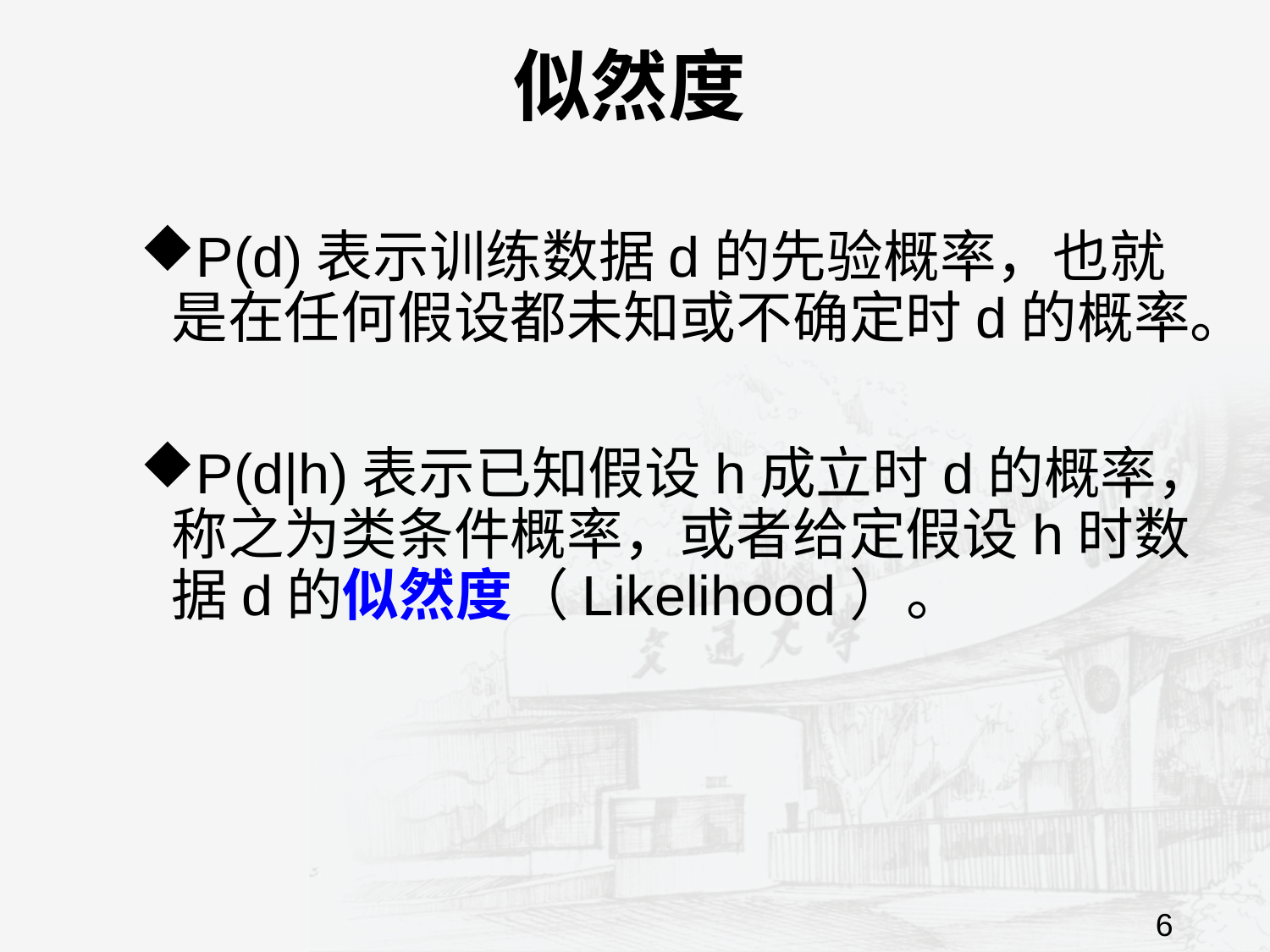

# 似然度
P(d)表示训练数据d的先验概率，也就是在任何假设都未知或不确定时d的概率。

P(d|h)表示已知假设h成立时d的概率，称之为类条件概率，或者给定假设h时数据d的似然度（Likelihood）。
6